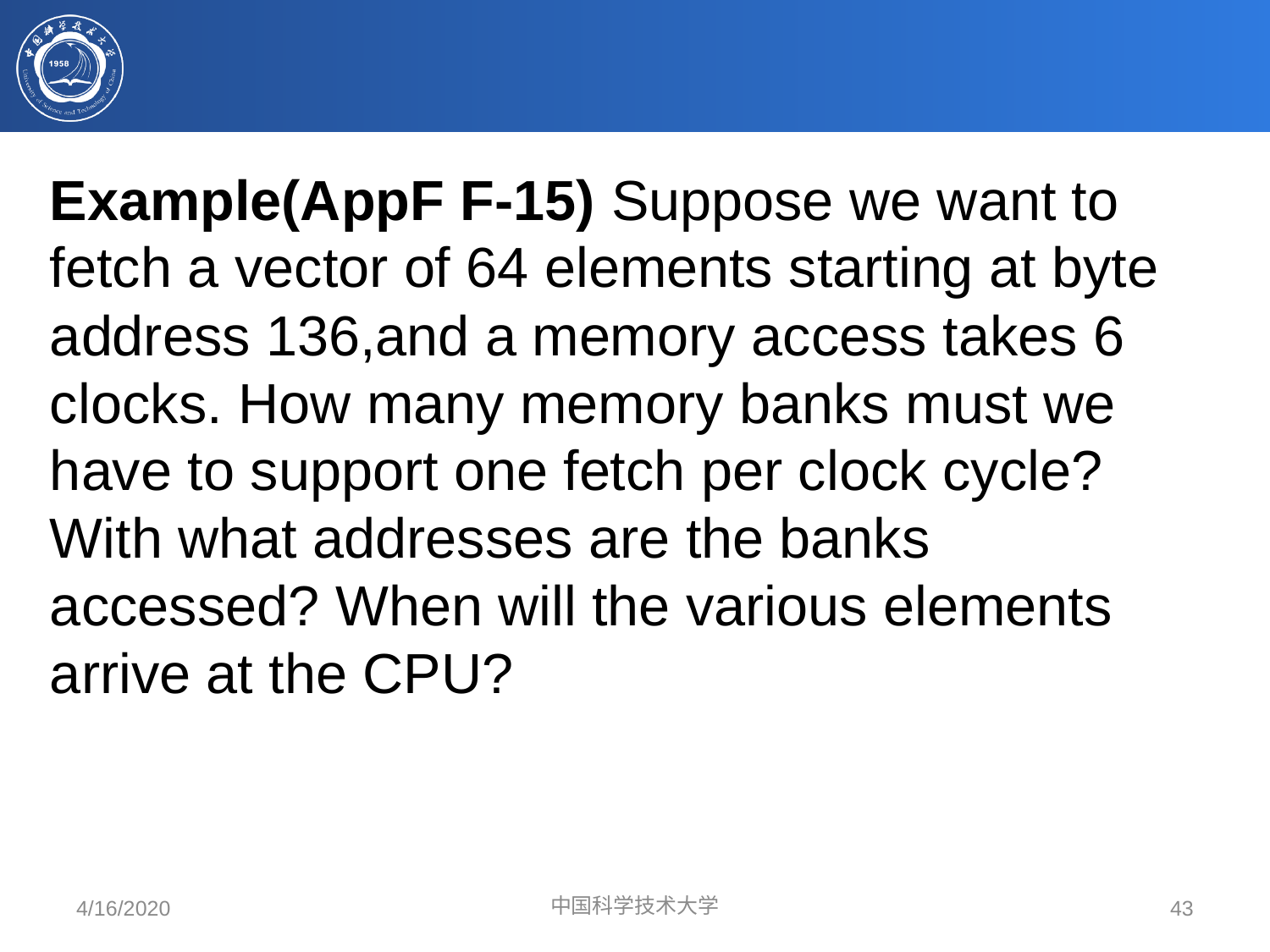

#
Example(AppF F-15) Suppose we want to fetch a vector of 64 elements starting at byte address 136,and a memory access takes 6 clocks. How many memory banks must we have to support one fetch per clock cycle? With what addresses are the banks accessed? When will the various elements arrive at the CPU?
4/16/2020
中国科学技术大学
43